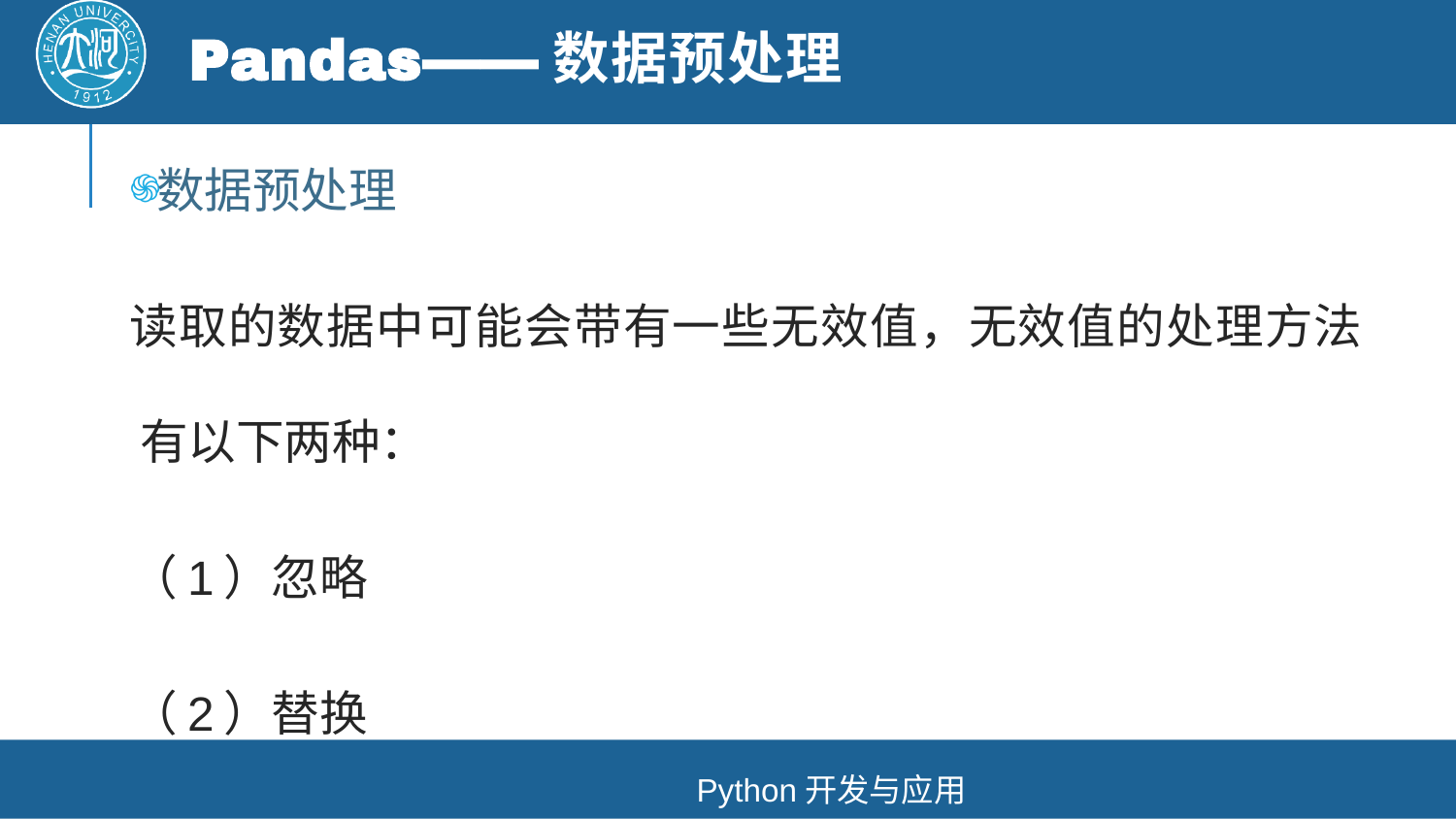

# Pandas——数据预处理
数据预处理
读取的数据中可能会带有一些无效值，无效值的处理方法有以下两种：
（1）忽略
（2）替换

Python开发与应用
26